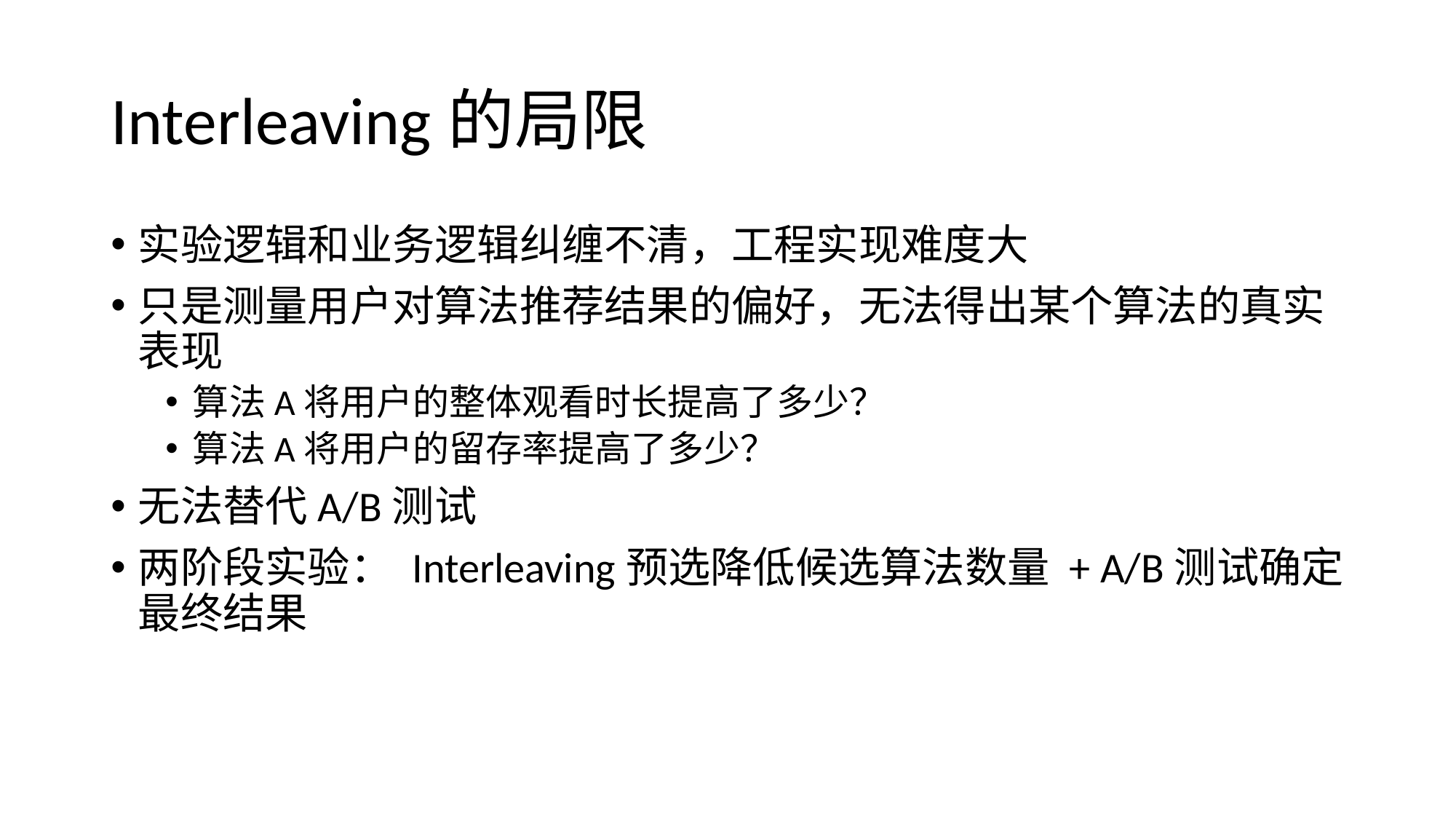

# Interleaving的局限
实验逻辑和业务逻辑纠缠不清，工程实现难度大
只是测量用户对算法推荐结果的偏好，无法得出某个算法的真实表现
算法A将用户的整体观看时长提高了多少？
算法A将用户的留存率提高了多少？
无法替代A/B测试
两阶段实验： Interleaving预选降低候选算法数量 + A/B测试确定最终结果